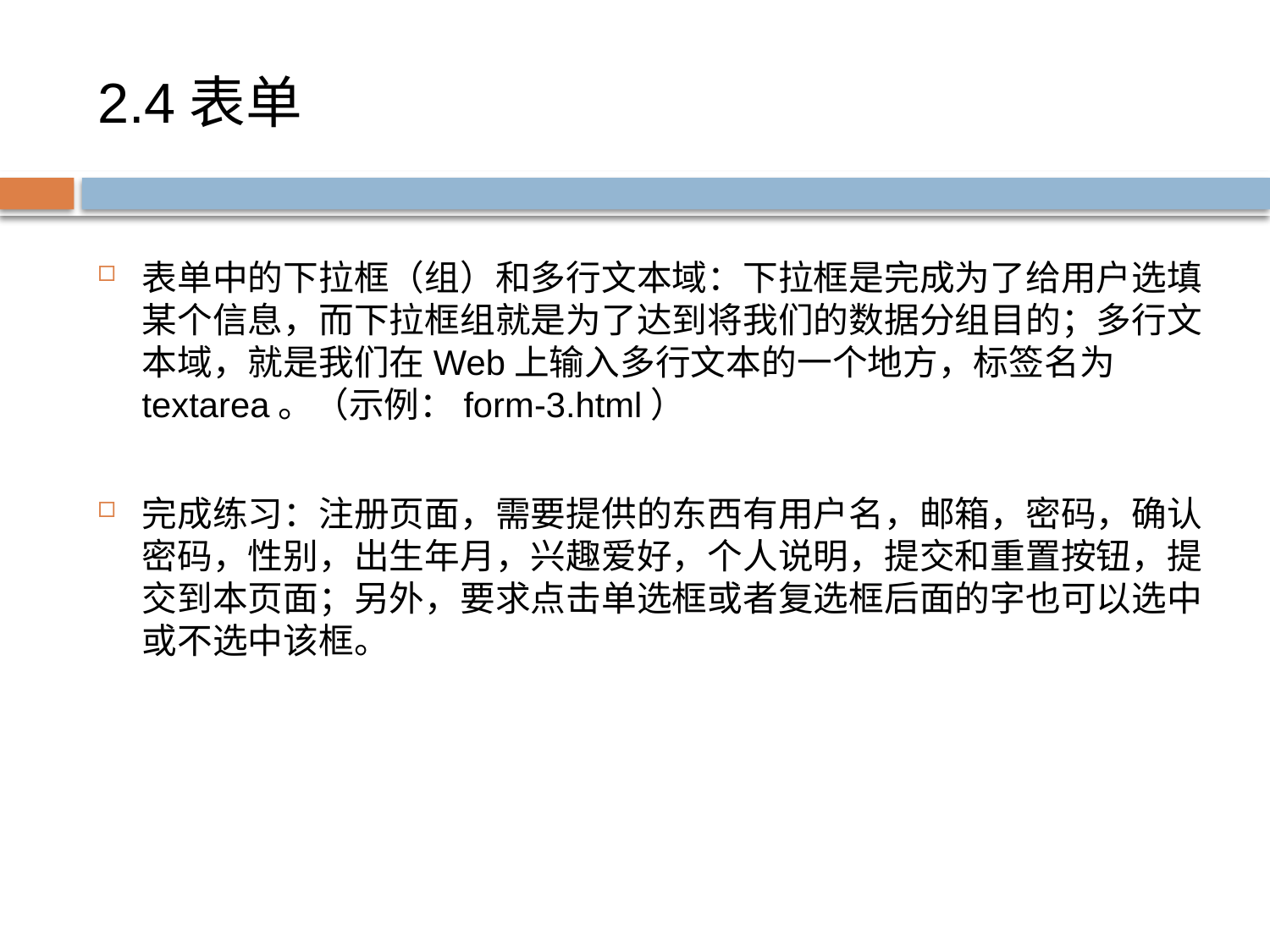

# 2.4表单
表单中的下拉框（组）和多行文本域：下拉框是完成为了给用户选填某个信息，而下拉框组就是为了达到将我们的数据分组目的；多行文本域，就是我们在Web上输入多行文本的一个地方，标签名为textarea。（示例：form-3.html）

完成练习：注册页面，需要提供的东西有用户名，邮箱，密码，确认密码，性别，出生年月，兴趣爱好，个人说明，提交和重置按钮，提交到本页面；另外，要求点击单选框或者复选框后面的字也可以选中或不选中该框。